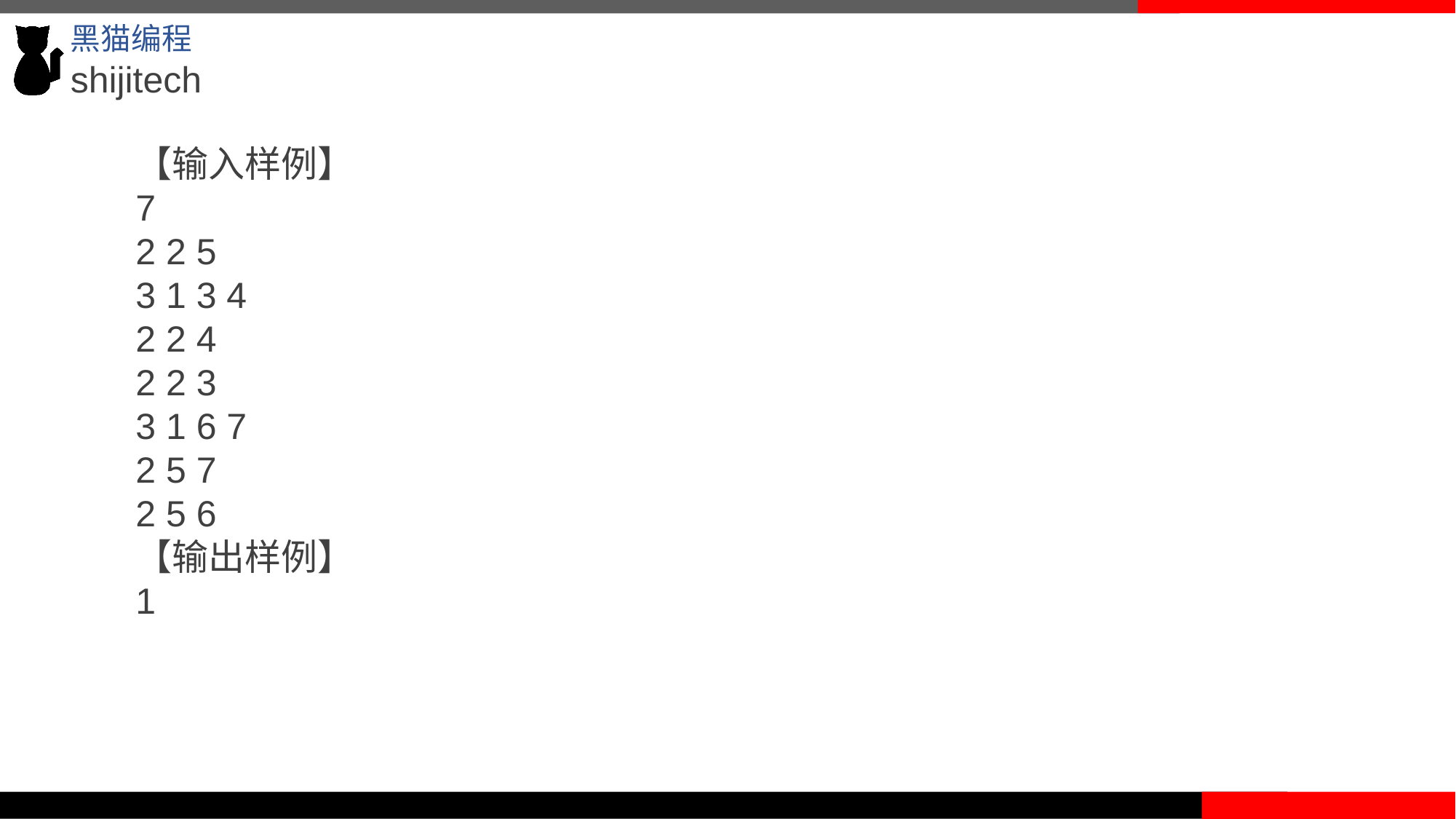

【输入样例】
7
2 2 5
3 1 3 4
2 2 4
2 2 3
3 1 6 7
2 5 7
2 5 6
【输出样例】
1